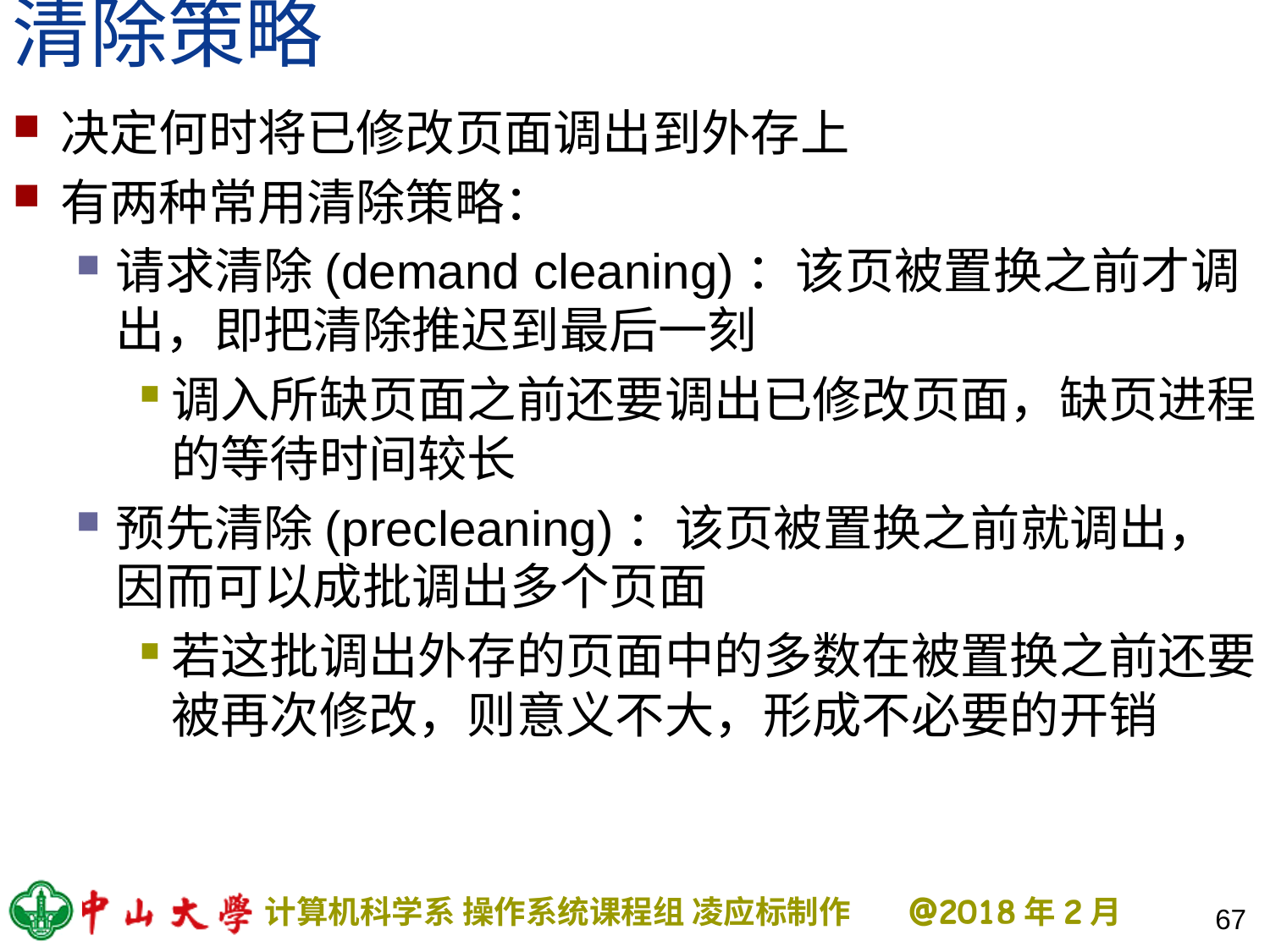

# 清除策略
决定何时将已修改页面调出到外存上
有两种常用清除策略：
请求清除(demand cleaning)：该页被置换之前才调出，即把清除推迟到最后一刻
调入所缺页面之前还要调出已修改页面，缺页进程的等待时间较长
预先清除(precleaning)：该页被置换之前就调出，因而可以成批调出多个页面
若这批调出外存的页面中的多数在被置换之前还要被再次修改，则意义不大，形成不必要的开销
67